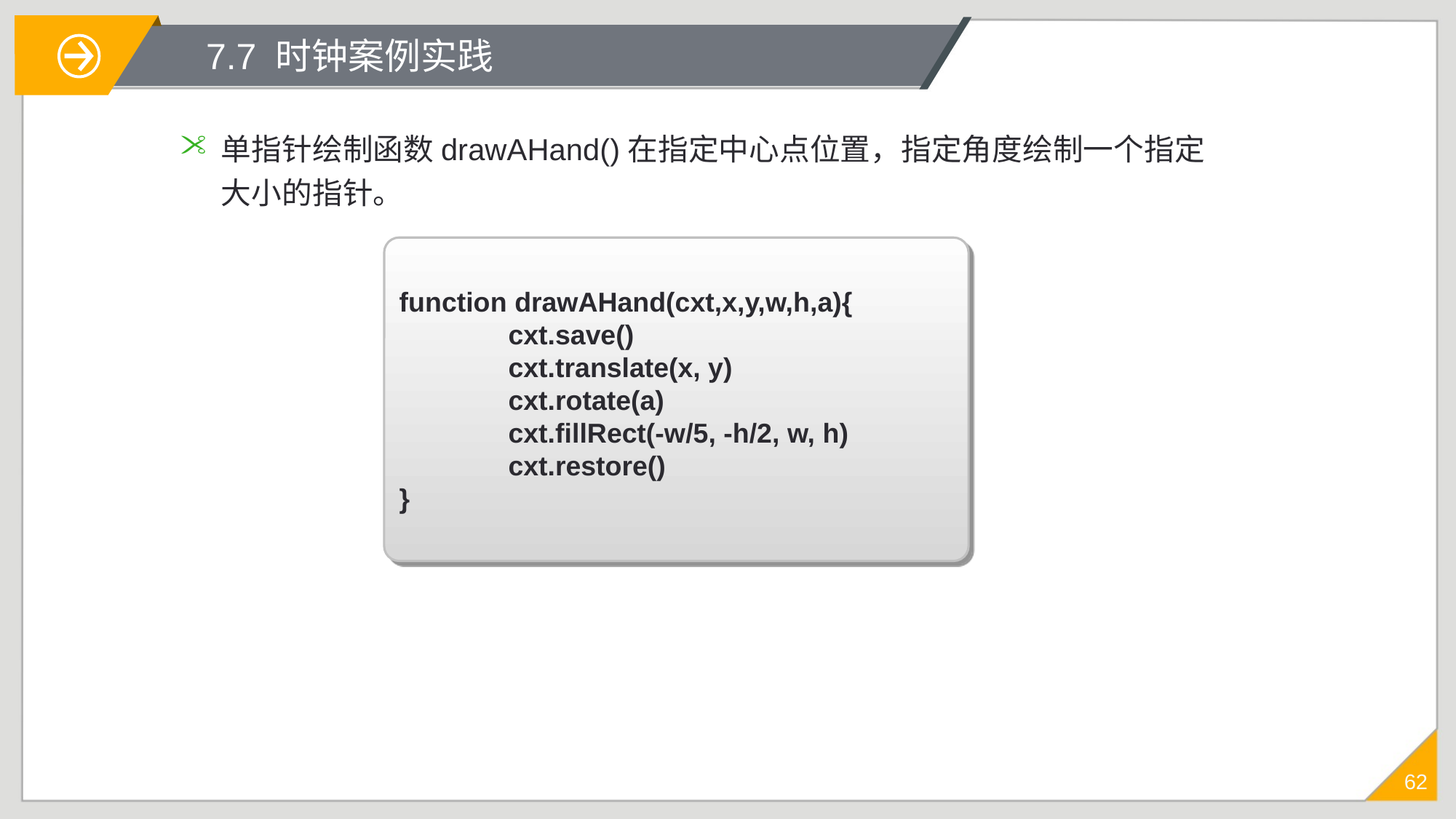

# 7.7 时钟案例实践
单指针绘制函数drawAHand()在指定中心点位置，指定角度绘制一个指定大小的指针。
function drawAHand(cxt,x,y,w,h,a){
	cxt.save()
	cxt.translate(x, y)
	cxt.rotate(a)
	cxt.fillRect(-w/5, -h/2, w, h)
	cxt.restore()
}